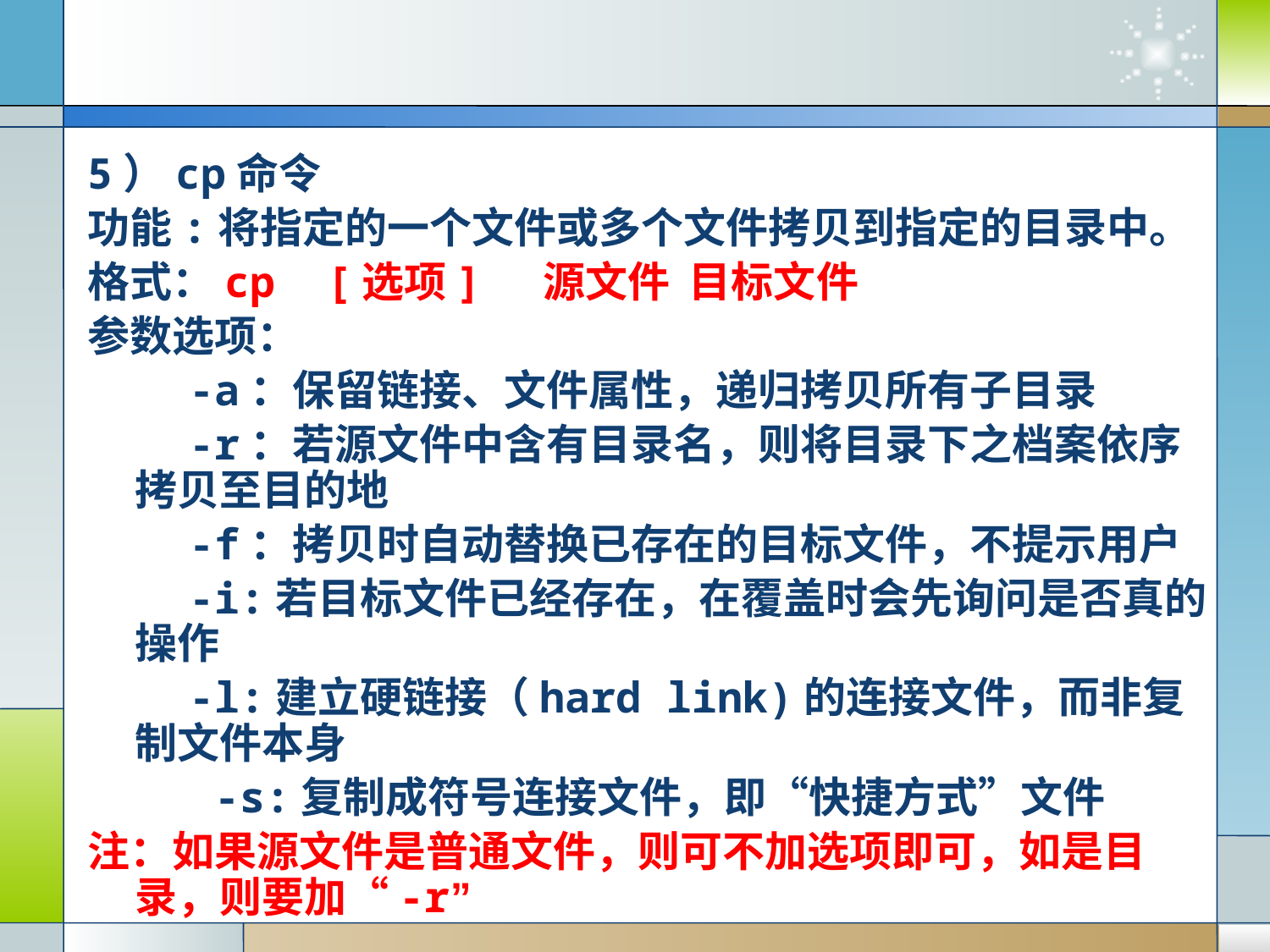

5）cp命令
功能:将指定的一个文件或多个文件拷贝到指定的目录中。
格式：cp  [选项]  源文件  目标文件
参数选项：
    -a：保留链接、文件属性，递归拷贝所有子目录
    -r：若源文件中含有目录名，则将目录下之档案依序拷贝至目的地
    -f：拷贝时自动替换已存在的目标文件，不提示用户
    -i:若目标文件已经存在，在覆盖时会先询问是否真的操作
    -l:建立硬链接（hard link)的连接文件，而非复制文件本身
     -s:复制成符号连接文件，即“快捷方式”文件
注：如果源文件是普通文件，则可不加选项即可，如是目录，则要加“-r”
46